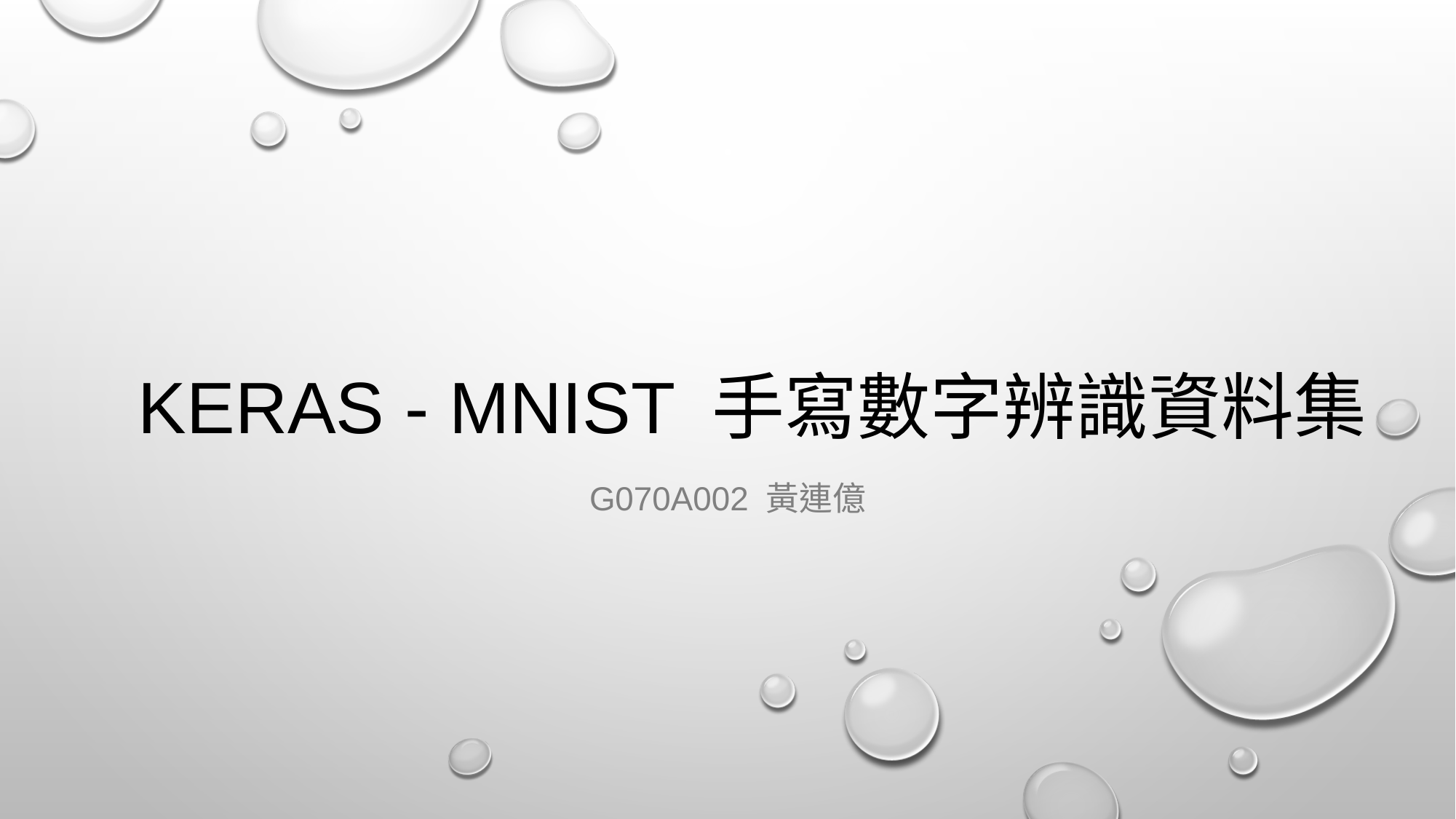

# Keras - MNIST 手寫數字辨識資料集
G070A002 黃連億